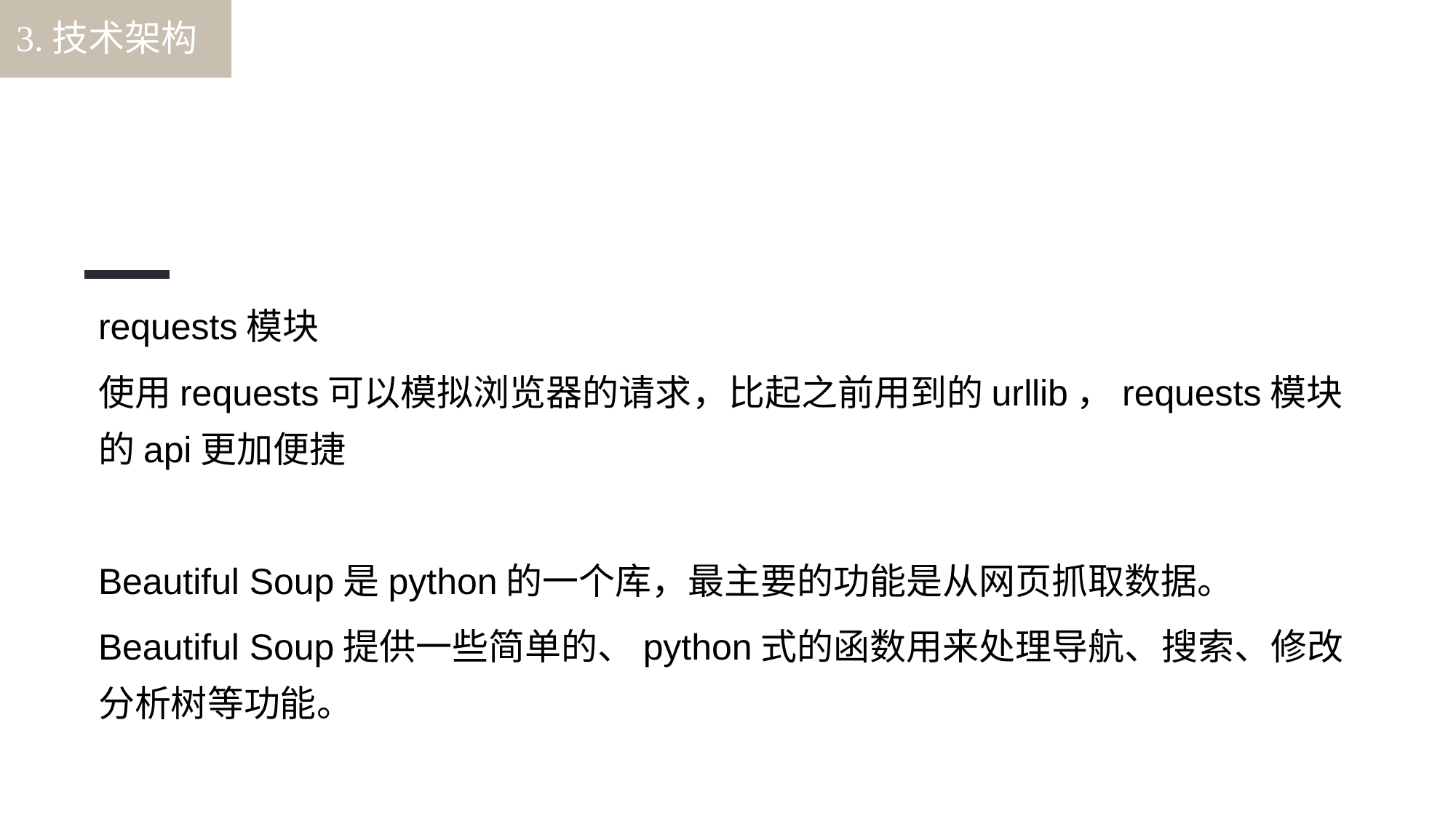

3.技术架构
概要设计
requests模块
使用requests可以模拟浏览器的请求，比起之前用到的urllib，requests模块的api更加便捷

Beautiful Soup是python的一个库，最主要的功能是从网页抓取数据。
Beautiful Soup提供一些简单的、python式的函数用来处理导航、搜索、修改分析树等功能。